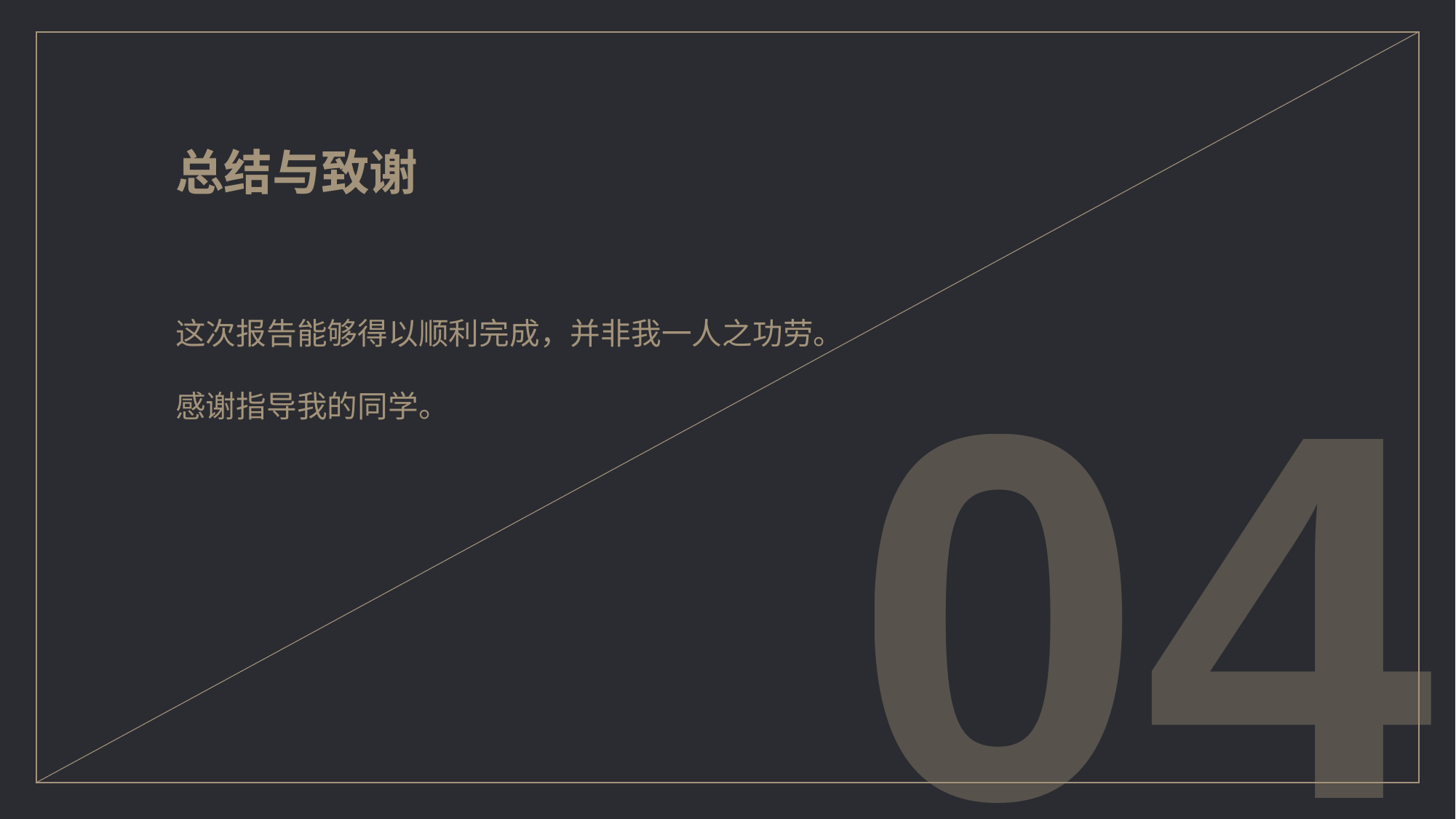

总结与致谢
这次报告能够得以顺利完成，并非我一人之功劳。
感谢指导我的同学。
04